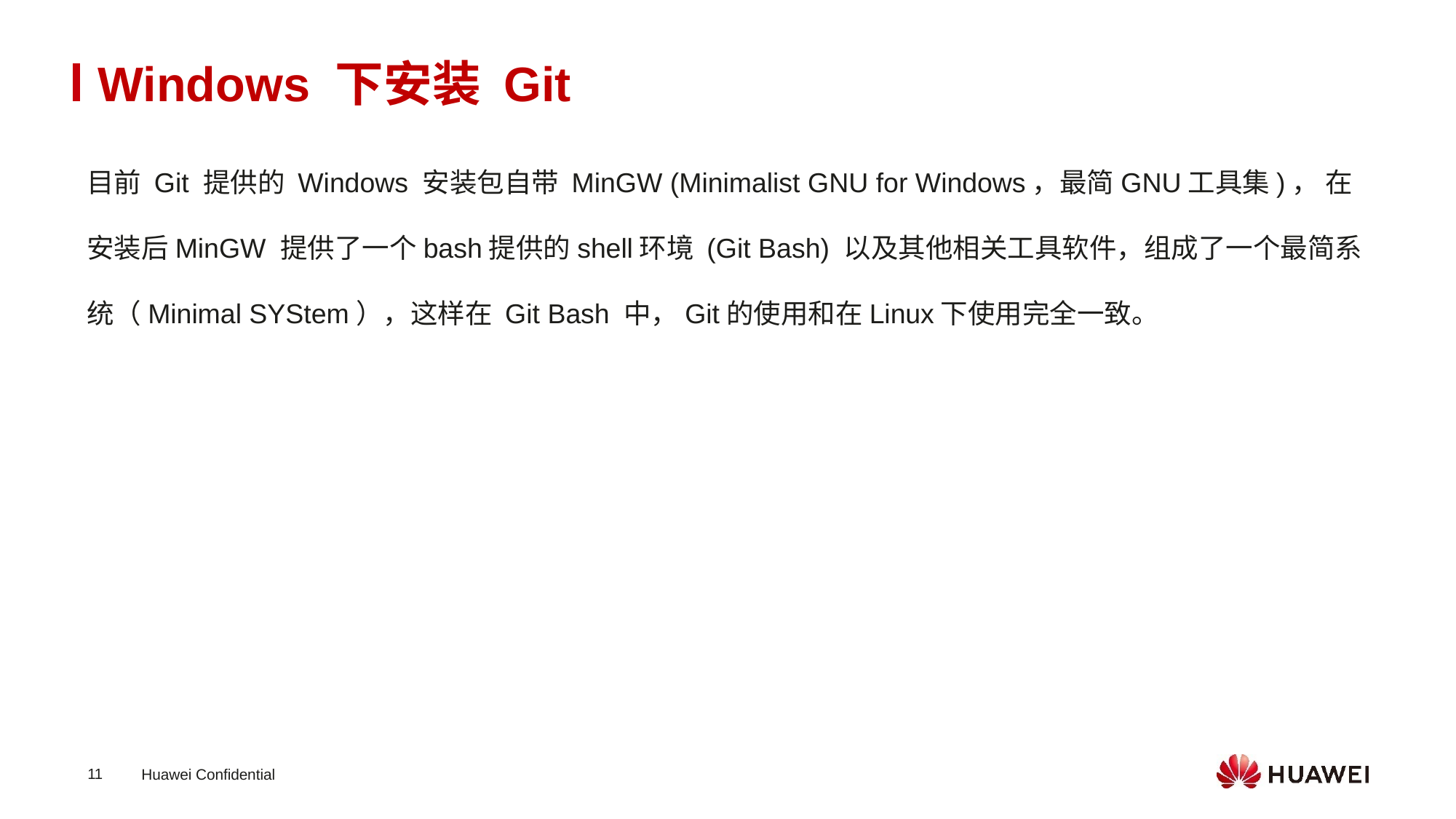

Windows 下安装 Git
目前 Git 提供的 Windows 安装包自带 MinGW (Minimalist GNU for Windows，最简GNU工具集)， 在安装后MinGW 提供了一个bash提供的shell环境 (Git Bash) 以及其他相关工具软件，组成了一个最简系统（Minimal SYStem），这样在 Git Bash 中，Git的使用和在Linux下使用完全一致。